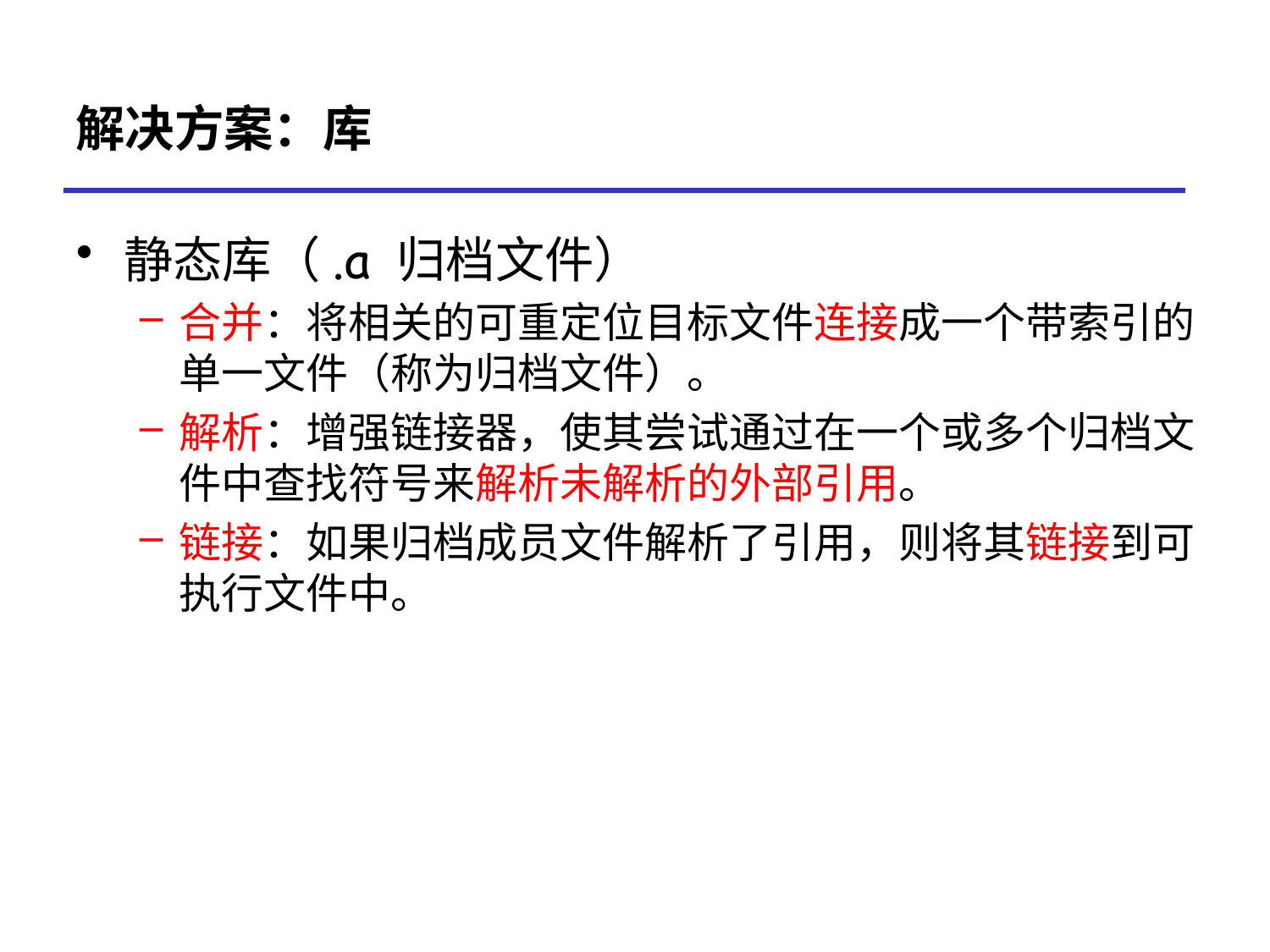

# 解决方案：库
静态库（.a 归档文件）
合并：将相关的可重定位目标文件连接成一个带索引的单一文件（称为归档文件）。
解析：增强链接器，使其尝试通过在一个或多个归档文件中查找符号来解析未解析的外部引用。
链接：如果归档成员文件解析了引用，则将其链接到可执行文件中。